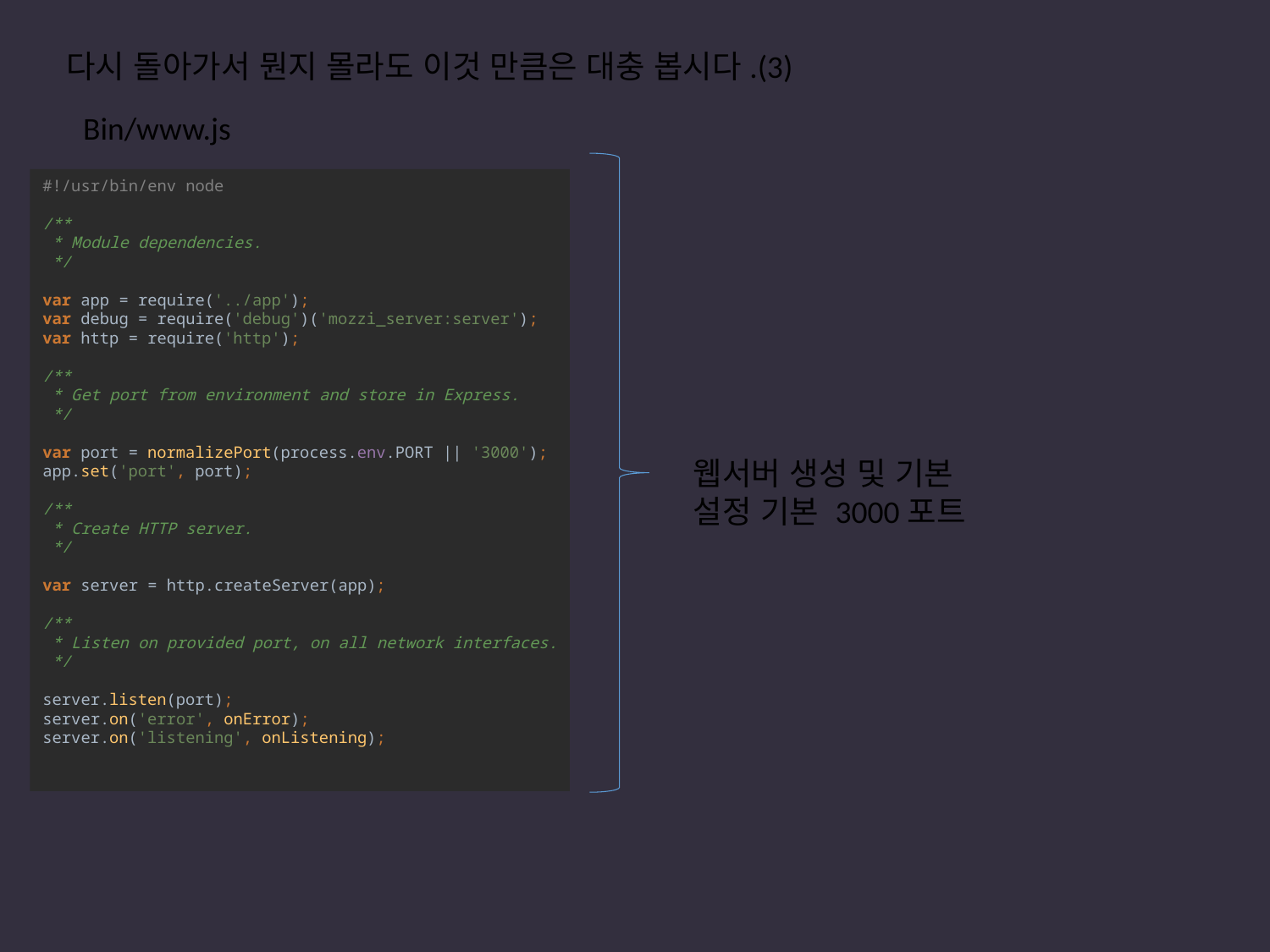

다시 돌아가서 뭔지 몰라도 이것 만큼은 대충 봅시다.(3)
Bin/www.js

#!/usr/bin/env node
/**
 * Module dependencies.
 */
var app = require('../app');
var debug = require('debug')('mozzi_server:server');
var http = require('http');
/**
 * Get port from environment and store in Express.
 */
var port = normalizePort(process.env.PORT || '3000');
app.set('port', port);
/**
 * Create HTTP server.
 */
var server = http.createServer(app);
/**
 * Listen on provided port, on all network interfaces.
 */
server.listen(port);
server.on('error', onError);
server.on('listening', onListening);

웹서버 생성 및 기본 설정 기본 3000포트